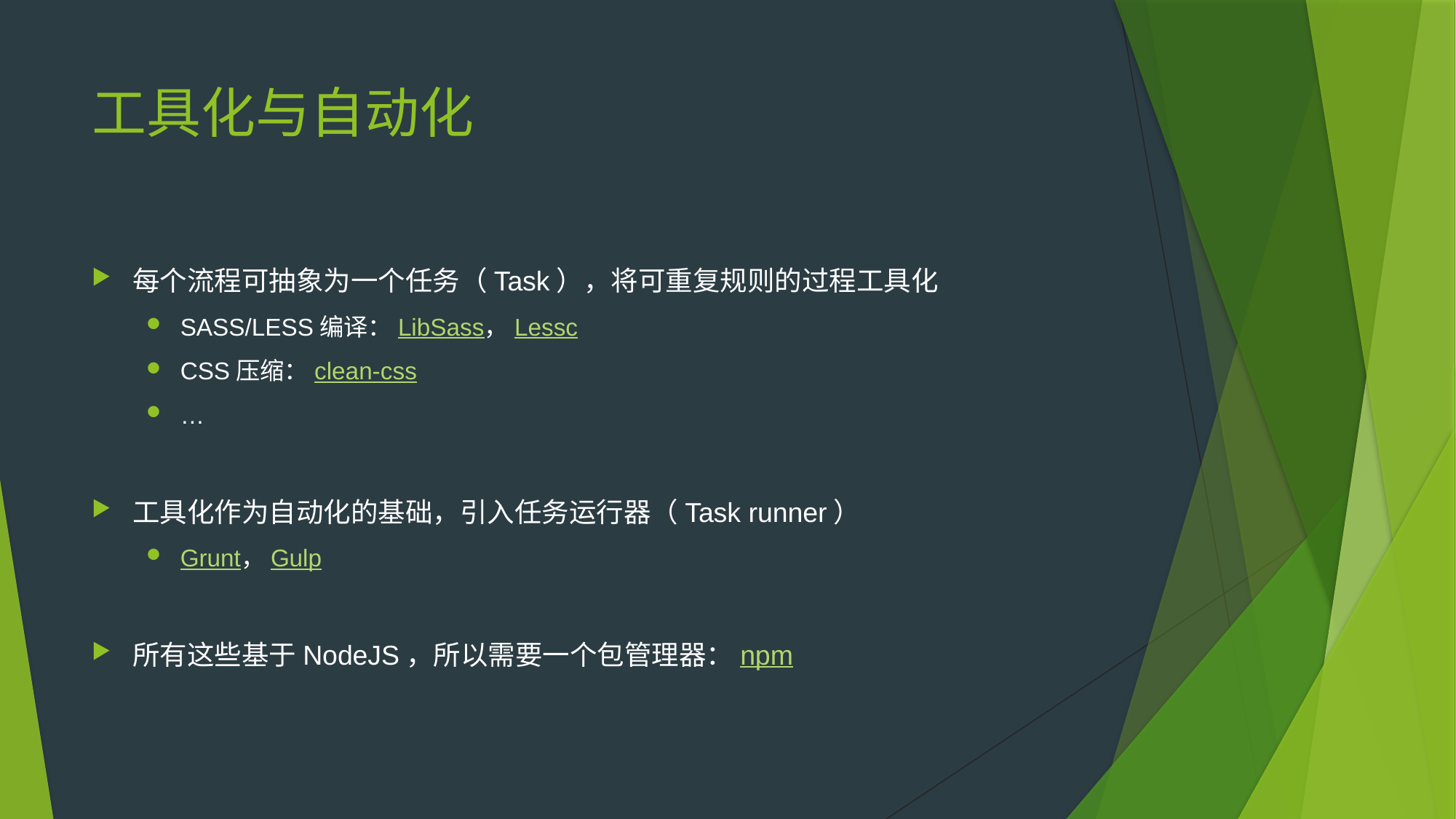

# 工具化与自动化
每个流程可抽象为一个任务（Task），将可重复规则的过程工具化
SASS/LESS编译：LibSass，Lessc
CSS压缩：clean-css
…

工具化作为自动化的基础，引入任务运行器（Task runner）
Grunt，Gulp

所有这些基于NodeJS，所以需要一个包管理器：npm